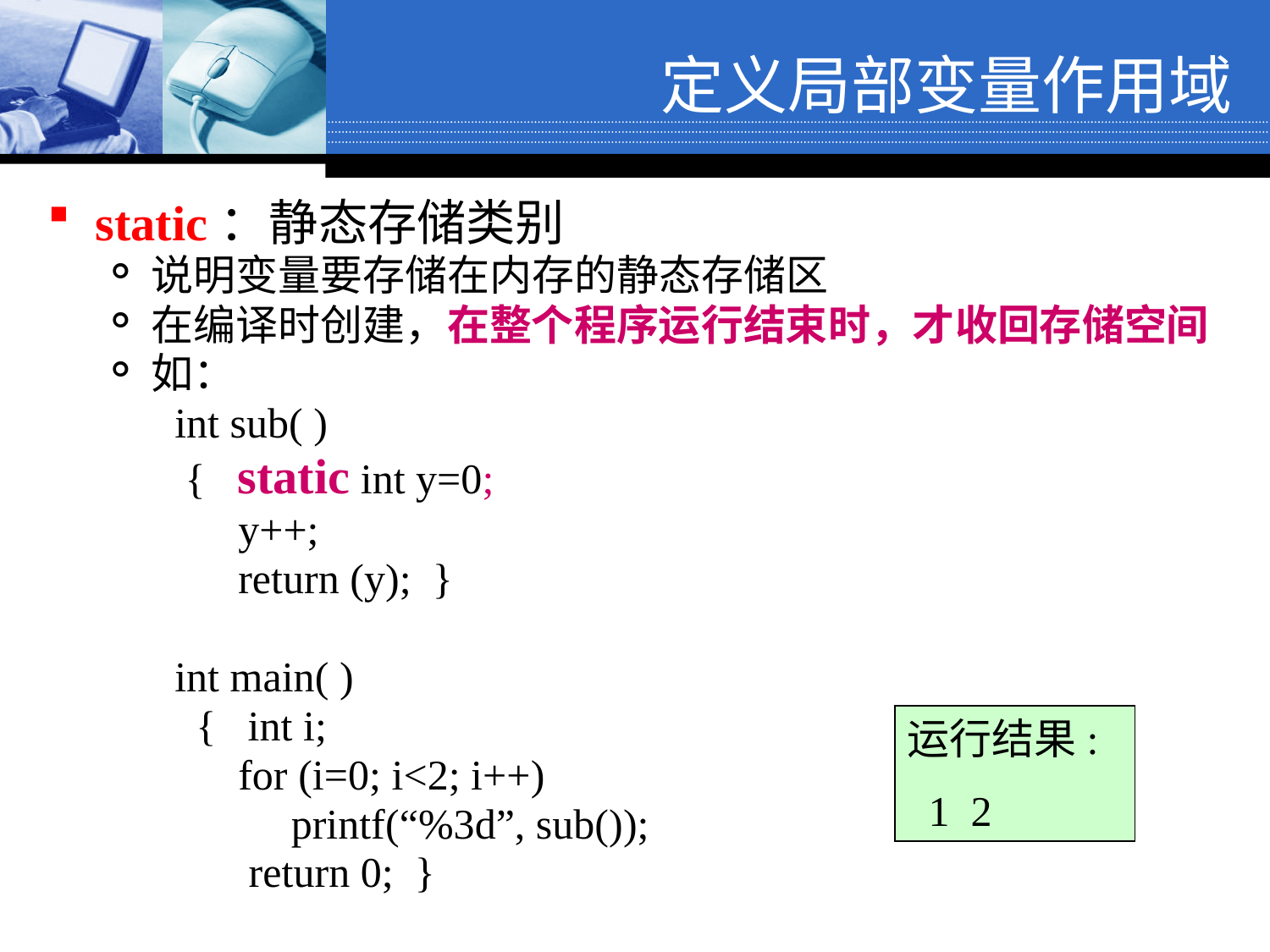

定义局部变量作用域
static：静态存储类别
说明变量要存储在内存的静态存储区
在编译时创建，在整个程序运行结束时，才收回存储空间
如：
      int sub( )
       {   static int y=0;
            y++;
            return (y);  }

      int main( )
        {   int i;
            for (i=0; i<2; i++)
                 printf(“%3d”, sub());
             return 0;  }

运行结果:
  1  2